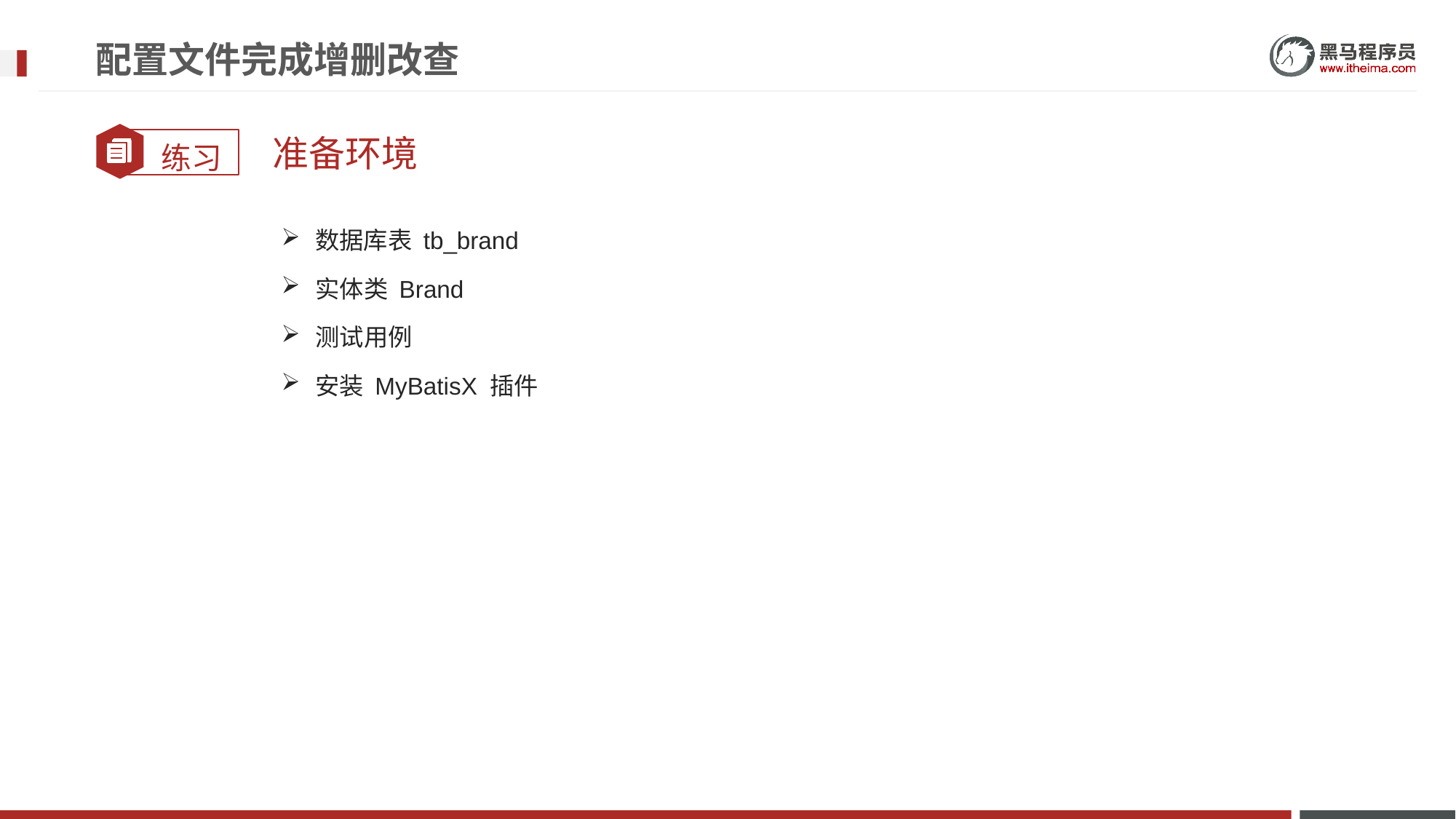

# 配置文件完成增删改查
准备环境
数据库表 tb_brand
实体类 Brand
测试用例
安装 MyBatisX 插件